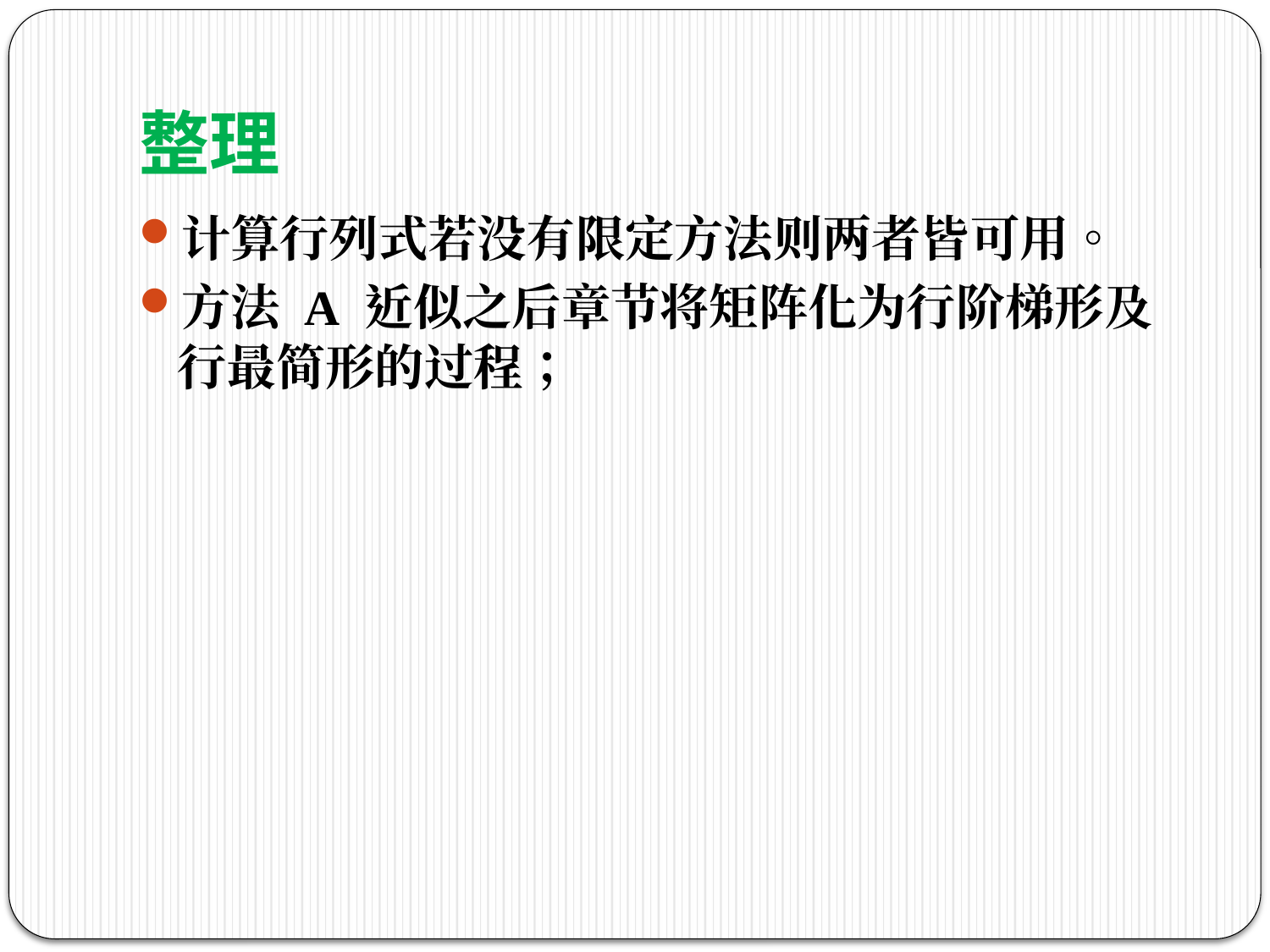

# 整理
计算行列式若没有限定方法则两者皆可用。
方法 A 近似之后章节将矩阵化为行阶梯形及行最简形的过程；